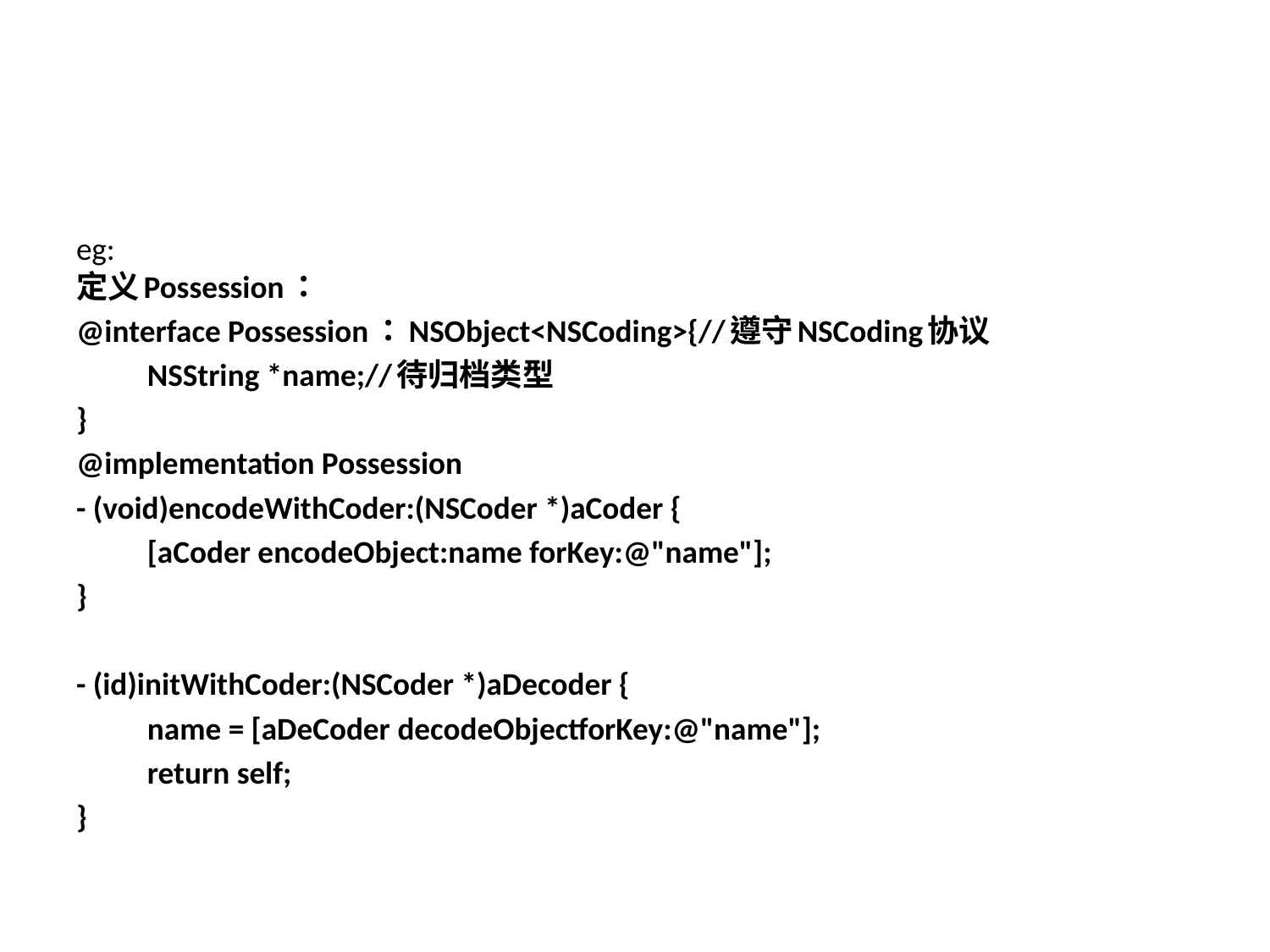

eg:
定义Possession：
@interface Possession：NSObject<NSCoding>{//遵守NSCoding协议
 	NSString *name;//待归档类型
}
@implementation Possession
- (void)encodeWithCoder:(NSCoder *)aCoder {
 	[aCoder encodeObject:name forKey:@"name"];
}

- (id)initWithCoder:(NSCoder *)aDecoder {
	name = [aDeCoder decodeObjectforKey:@"name"];
	return self;
}